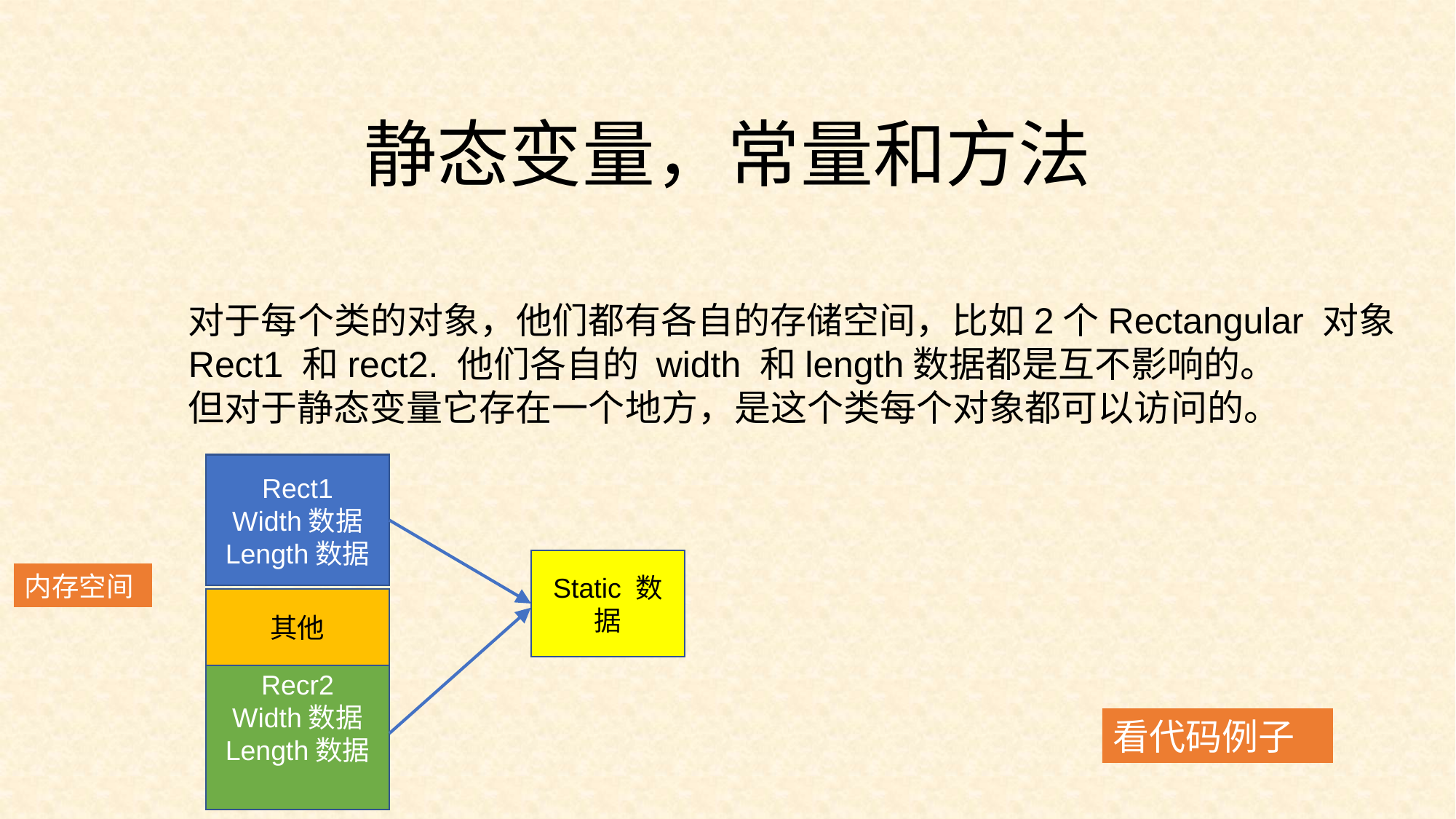

静态变量，常量和方法
对于每个类的对象，他们都有各自的存储空间，比如2个Rectangular 对象
Rect1 和rect2. 他们各自的 width 和length数据都是互不影响的。
但对于静态变量它存在一个地方，是这个类每个对象都可以访问的。

Rect1
Width数据
Length数据
Static 数据
内存空间
其他
Recr2
Width数据
Length数据

看代码例子